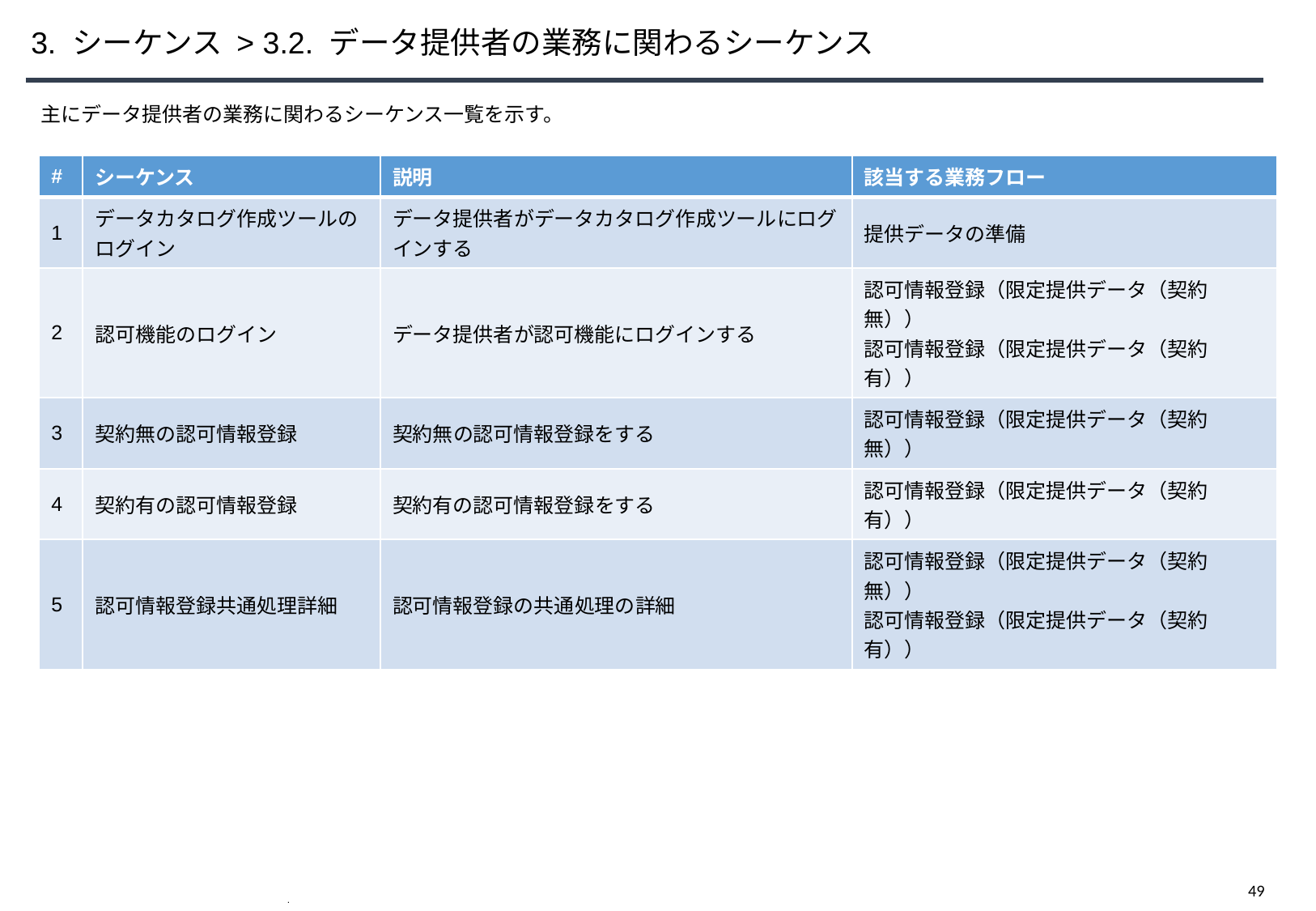

# 3. シーケンス > 3.2. データ提供者の業務に関わるシーケンス
主にデータ提供者の業務に関わるシーケンス一覧を示す。

| # | シーケンス | 説明 | 該当する業務フロー |
| --- | --- | --- | --- |
| 1 | データカタログ作成ツールのログイン | データ提供者がデータカタログ作成ツールにログインする | 提供データの準備 |
| 2 | 認可機能のログイン | データ提供者が認可機能にログインする | 認可情報登録（限定提供データ（契約無）） 認可情報登録（限定提供データ（契約有）） |
| 3 | 契約無の認可情報登録 | 契約無の認可情報登録をする | 認可情報登録（限定提供データ（契約無）） |
| 4 | 契約有の認可情報登録 | 契約有の認可情報登録をする | 認可情報登録（限定提供データ（契約有）） |
| 5 | 認可情報登録共通処理詳細 | 認可情報登録の共通処理の詳細 | 認可情報登録（限定提供データ（契約無）） 認可情報登録（限定提供データ（契約有）） |